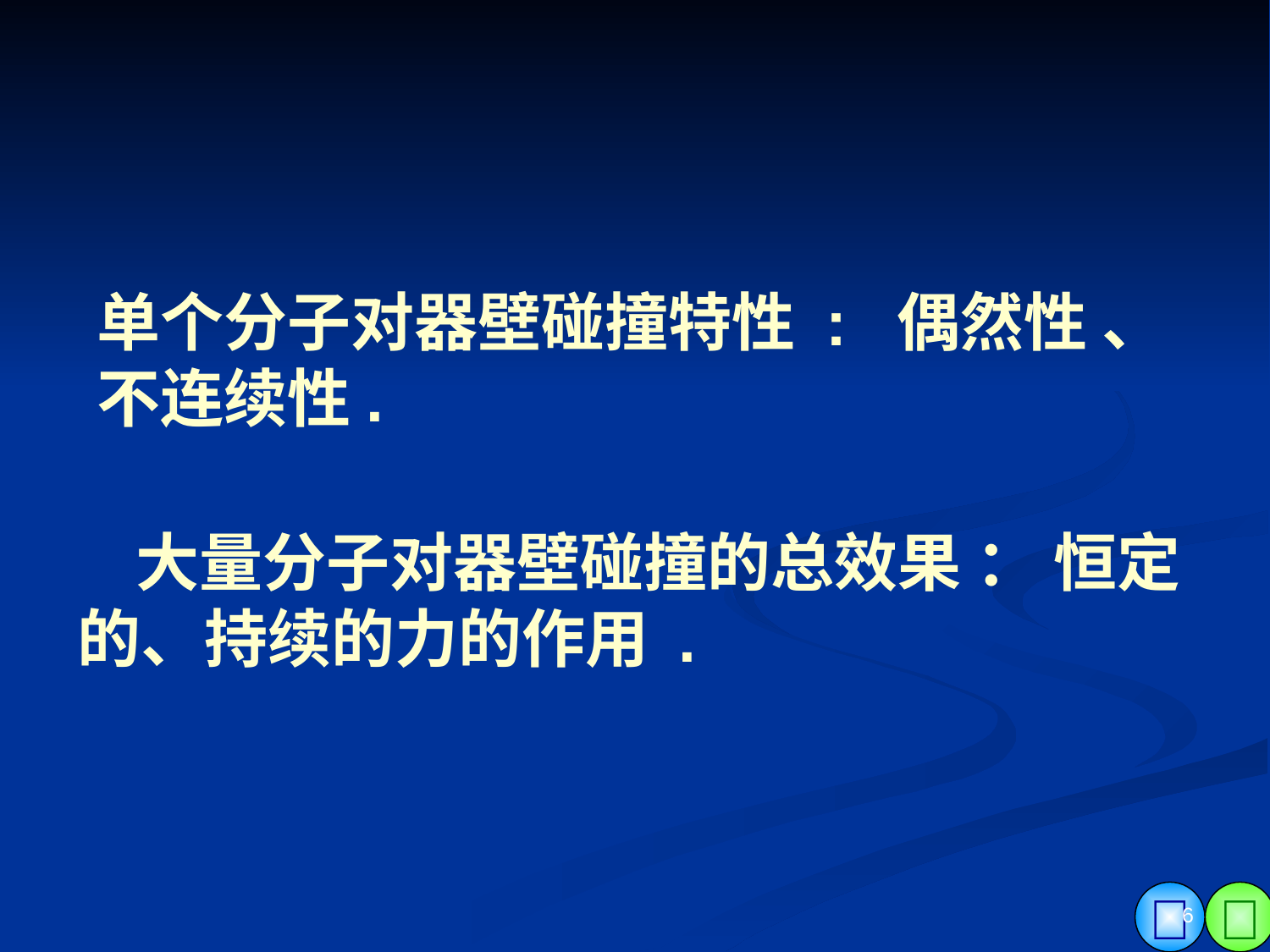

单个分子对器壁碰撞特性 :  偶然性 、不连续性.
   大量分子对器壁碰撞的总效果 ： 恒定的、持续的力的作用 .
6